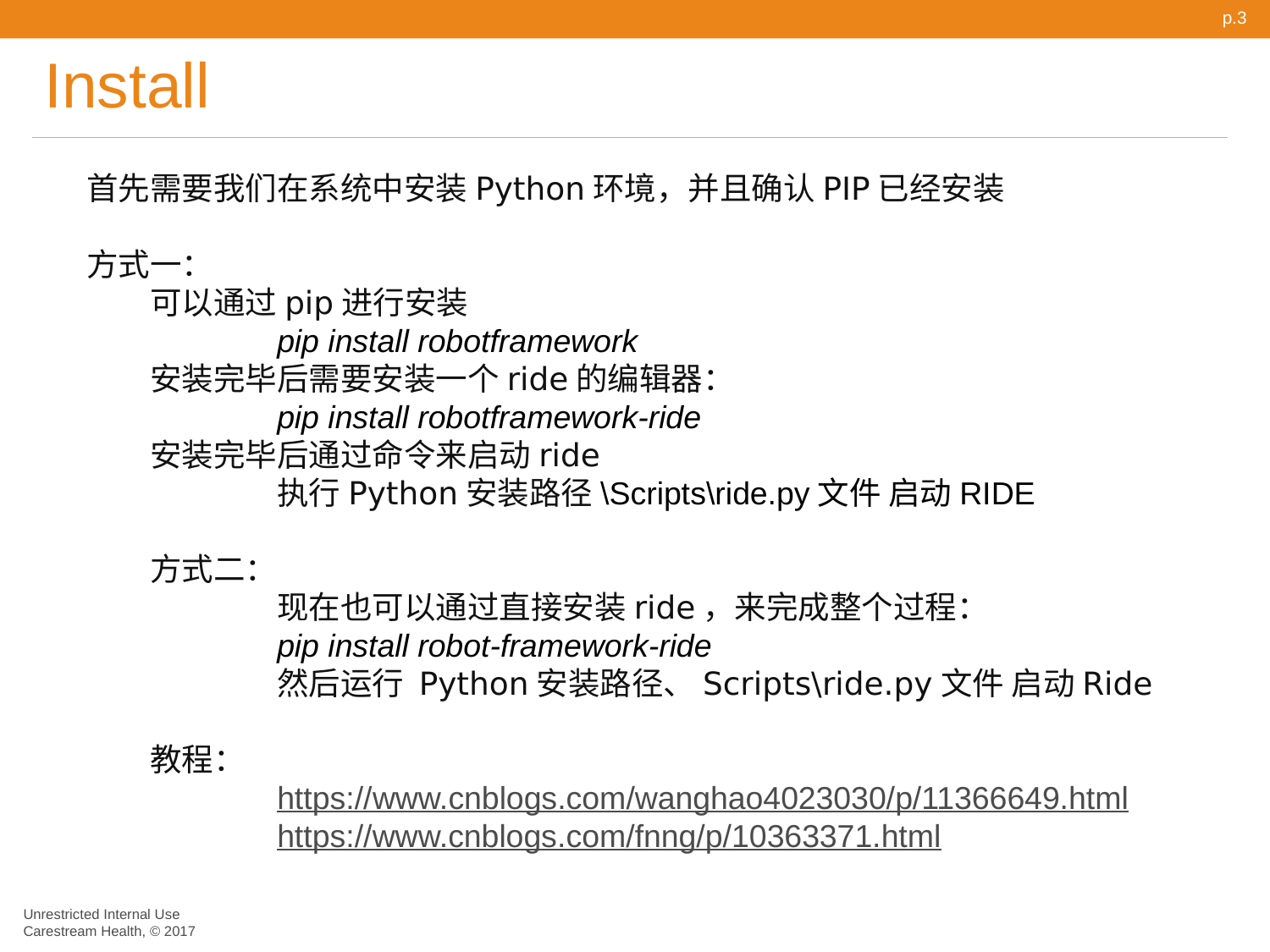

p.3
# Install
首先需要我们在系统中安装Python环境，并且确认PIP已经安装

方式一：
可以通过pip进行安装
	pip install robotframework
安装完毕后需要安装一个ride的编辑器：
	pip install robotframework-ride
安装完毕后通过命令来启动ride
	执行Python安装路径\Scripts\ride.py文件 启动RIDE

方式二：
	现在也可以通过直接安装ride，来完成整个过程：
	pip install robot-framework-ride
	然后运行 Python安装路径、Scripts\ride.py文件 启动Ride

教程：
	https://www.cnblogs.com/wanghao4023030/p/11366649.html
	https://www.cnblogs.com/fnng/p/10363371.html

Unrestricted Internal Use
Carestream Health, © 2017